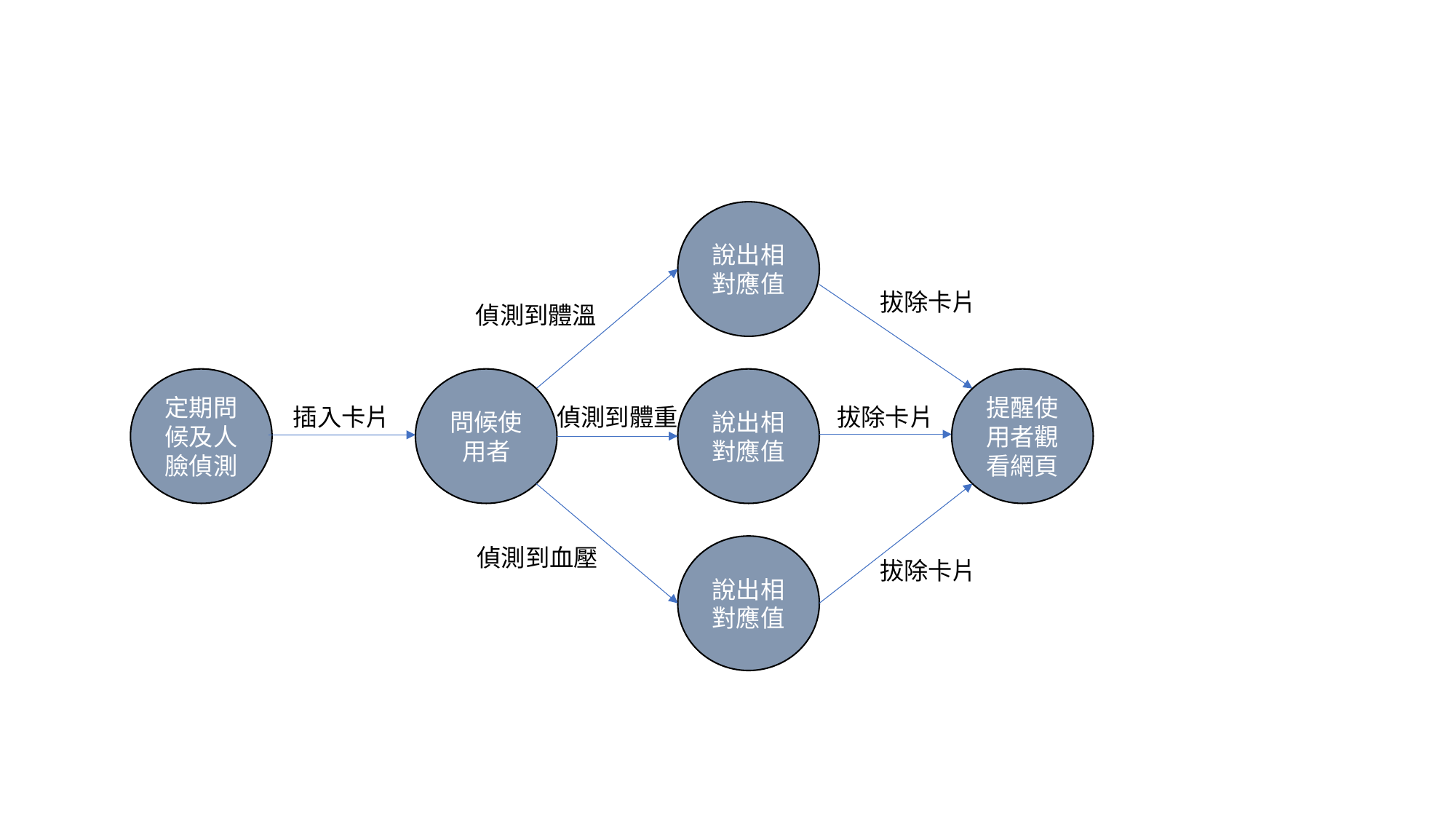

說出相對應值
拔除卡片
偵測到體溫
定期問候及人臉偵測
問候使用者
說出相對應值
提醒使用者觀看網頁
插入卡片
偵測到體重
拔除卡片
說出相對應值
偵測到血壓
拔除卡片
#